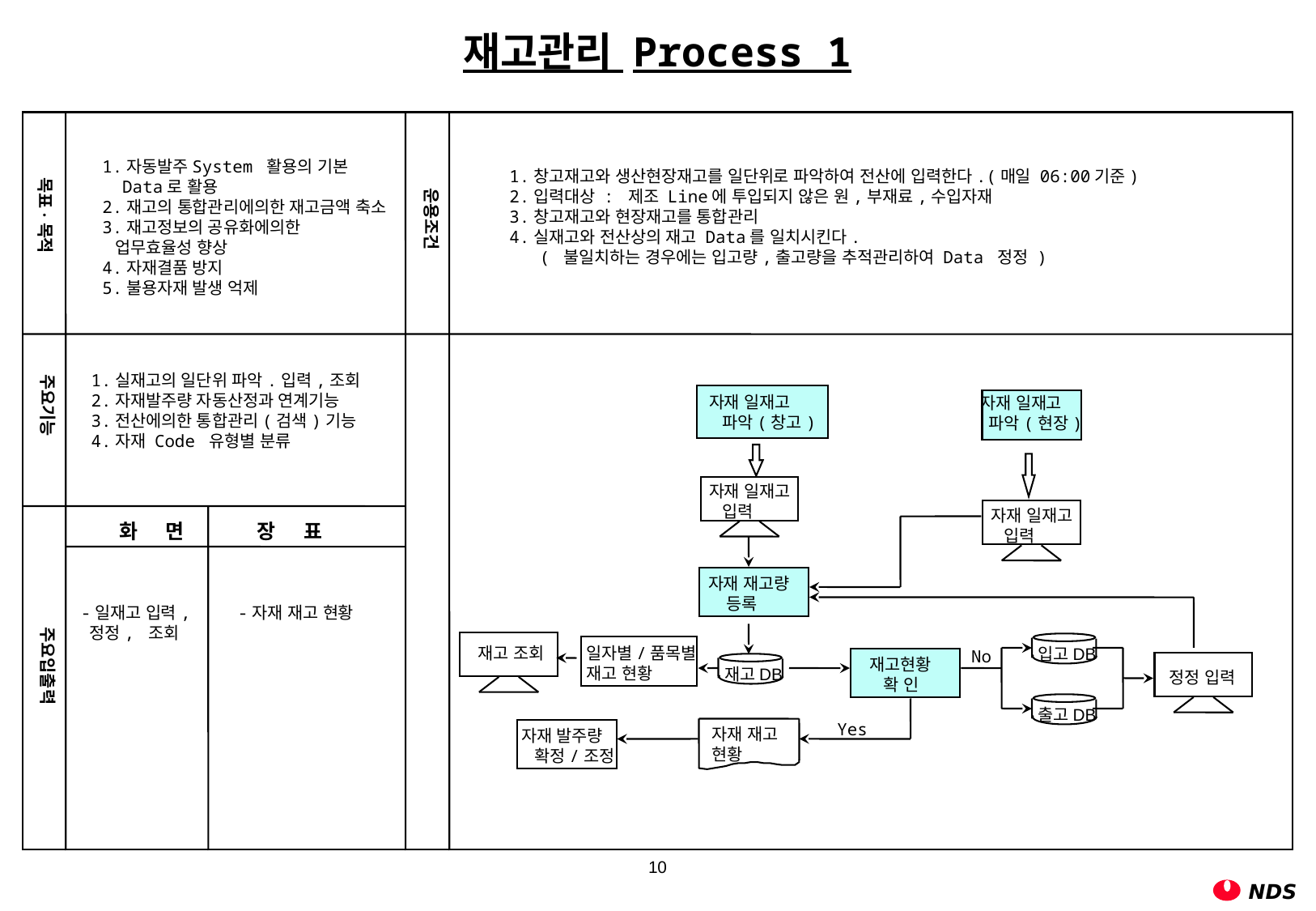

재고관리 Process 1

1.자동발주System 활용의 기본
  Data로 활용
2.재고의 통합관리에의한 재고금액 축소
3.재고정보의 공유화에의한
  업무효율성 향상
4.자재결품 방지
5.불용자재 발생 억제
1.창고재고와 생산현장재고를 일단위로 파악하여 전산에 입력한다.(매일 06:00기준)
2.입력대상 : 제조 Line에 투입되지 않은 원,부재료,수입자재
3.창고재고와 현장재고를 통합관리
4.실재고와 전산상의 재고 Data를 일치시킨다.
   ( 불일치하는 경우에는 입고량,출고량을 추적관리하여 Data 정정 )
목표·목적
운용조건

1.실재고의 일단위 파악.입력,조회
2.자재발주량 자동산정과 연계기능
3.전산에의한 통합관리(검색)기능
4.자재 Code 유형별 분류

주요기능
자재 일재고
  파악(창고)

자재 일재고
 파악(현장)

자재 일재고
  입력

자재 일재고
  입력

    화     면	       장     표

자재 재고량
   등록

-일재고 입력,
 정정, 조회

-자재 재고 현황

주요입출력

입고DB

 재고 조회
일자별/품목별
재고 현황

No

재고현황
  확 인

재고DB

정정 입력

출고DB

Yes
자재 재고
현황

자재 발주량
  확정/조정